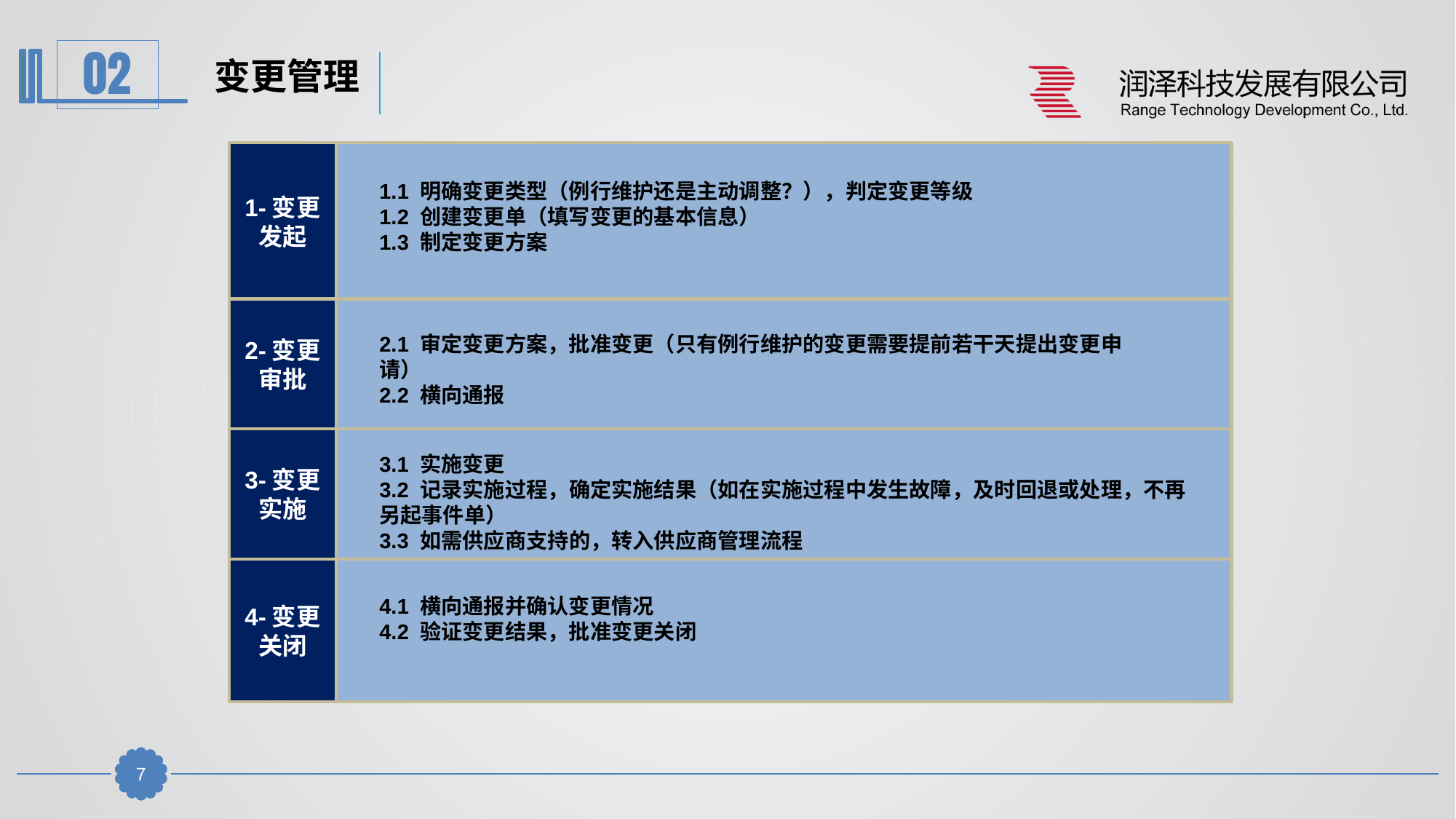

变更管理

1-变更发起
1.1 明确变更类型（例行维护还是主动调整？），判定变更等级
1.2 创建变更单（填写变更的基本信息）
1.3 制定变更方案

2-变更审批
2.1 审定变更方案，批准变更（只有例行维护的变更需要提前若干天提出变更申请）
2.2 横向通报
3-变更实施

3.1 实施变更
3.2 记录实施过程，确定实施结果（如在实施过程中发生故障，及时回退或处理，不再另起事件单）
3.3 如需供应商支持的，转入供应商管理流程

4-变更关闭
4.1 横向通报并确认变更情况
4.2 验证变更结果，批准变更关闭
7